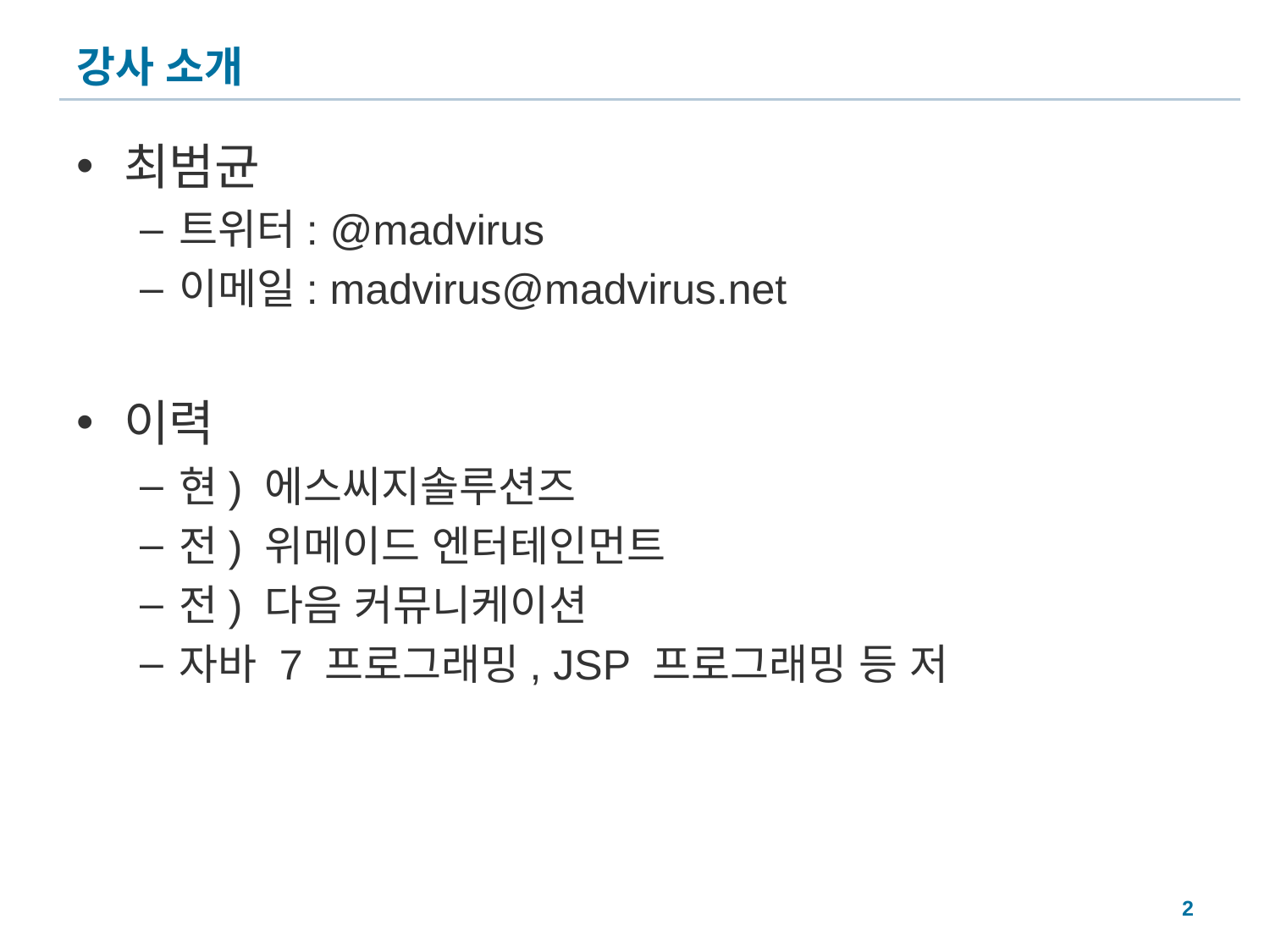

# 강사 소개
최범균
트위터: @madvirus
이메일: madvirus@madvirus.net

이력
현) 에스씨지솔루션즈
전) 위메이드 엔터테인먼트
전) 다음 커뮤니케이션
자바 7 프로그래밍, JSP 프로그래밍 등 저
2